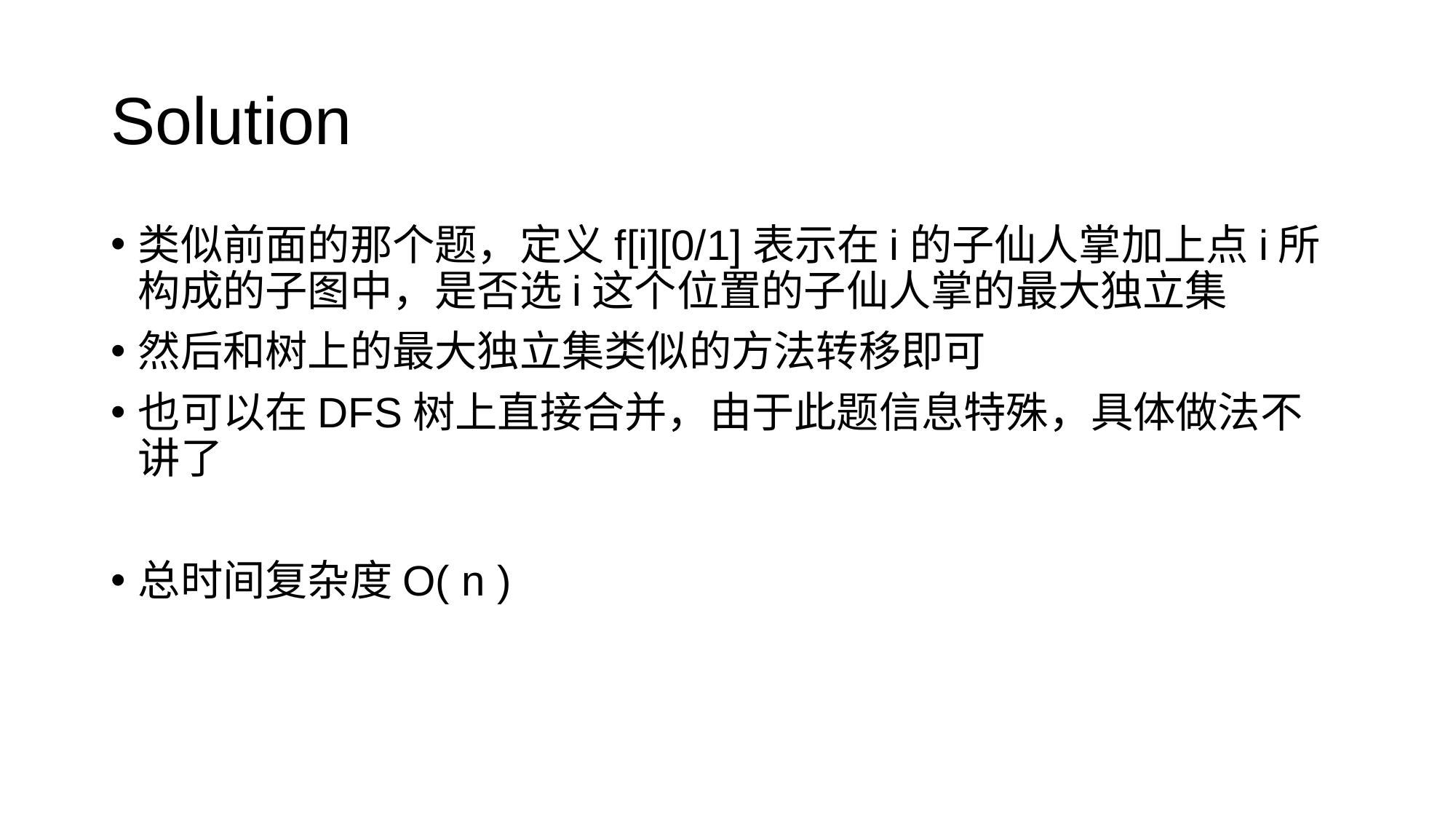

# Solution
类似前面的那个题，定义f[i][0/1]表示在i的子仙人掌加上点i所构成的子图中，是否选i这个位置的子仙人掌的最大独立集
然后和树上的最大独立集类似的方法转移即可
也可以在DFS树上直接合并，由于此题信息特殊，具体做法不讲了

总时间复杂度O( n )